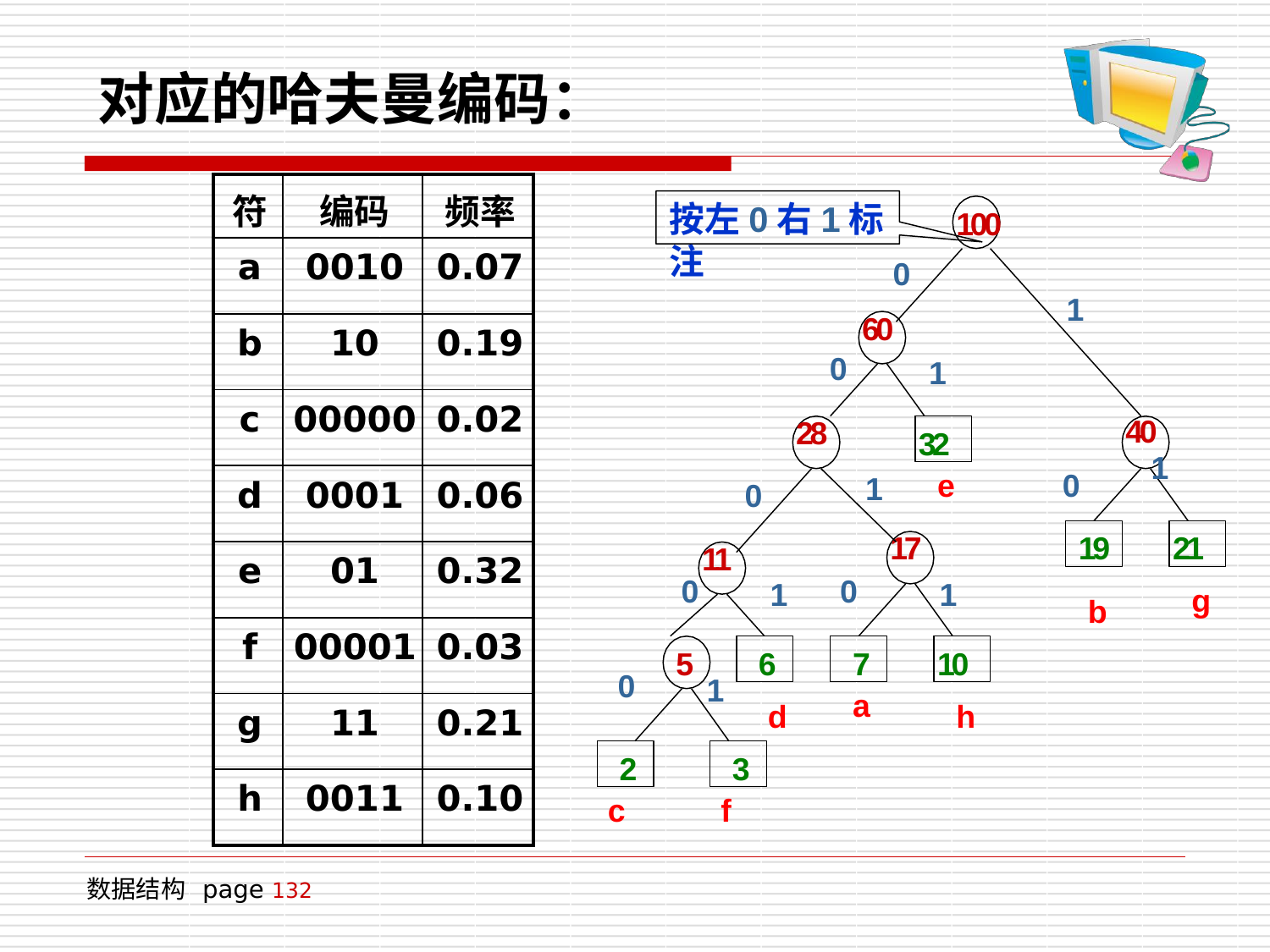

# 对应的哈夫曼编码：

| 符 | 编码 | 频率 |
| --- | --- | --- |
| a | 0010 | 0.07 |
| b | 10 | 0.19 |
| c | 00000 | 0.02 |
| d | 0001 | 0.06 |
| e | 01 | 0.32 |
| f | 00001 | 0.03 |
| g | 11 | 0.21 |
| h | 0011 | 0.10 |

按左0右1标注

100

0
1
60
0

1

28
40
1

32

0
e
1

0
19
21
17

11

0
0
1
1
g

b

6
7
10
5
0
1
a

d
h
2
3
c
f

数据结构 page 132